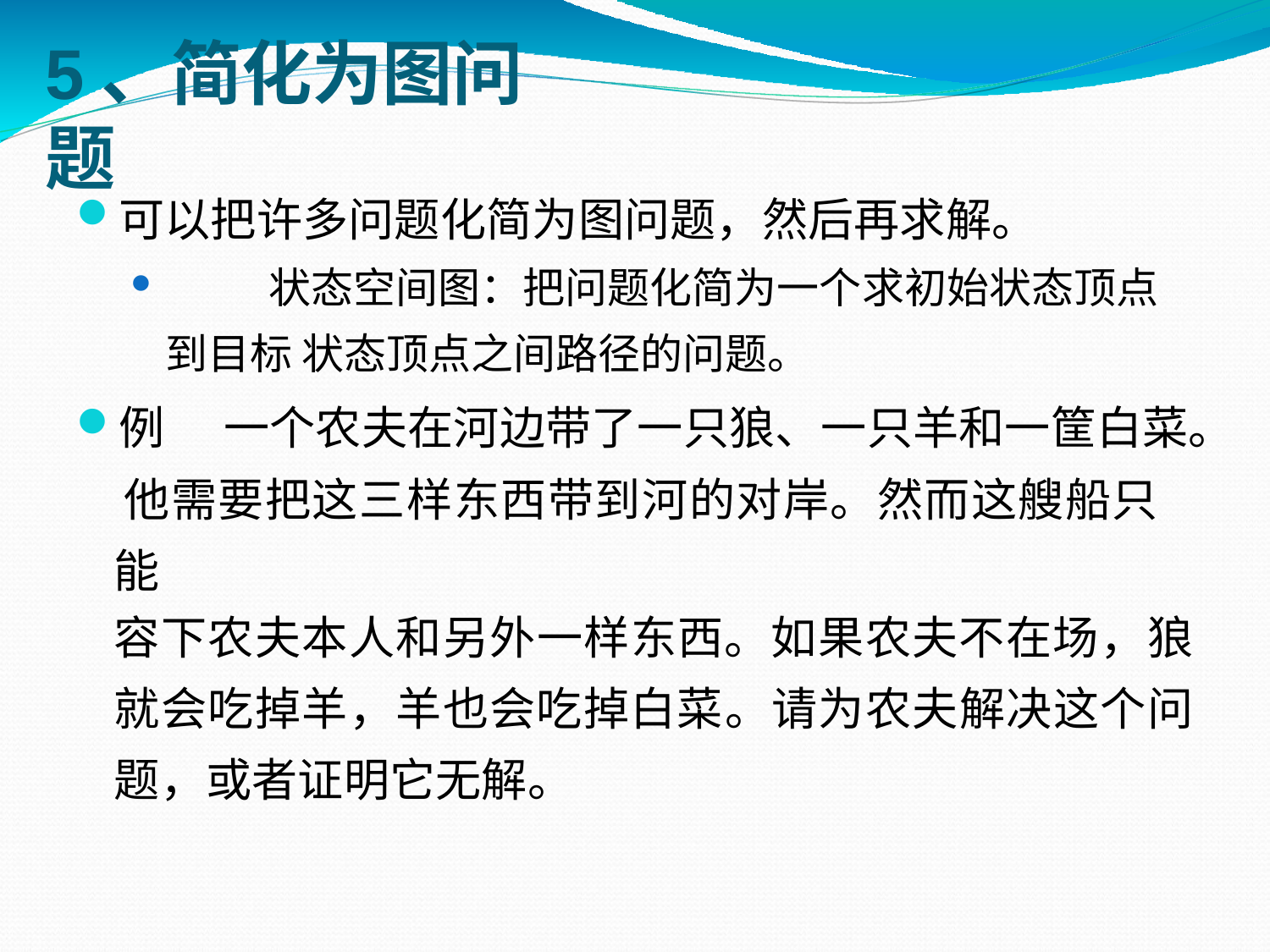

# 5、简化为图问题
可以把许多问题化简为图问题，然后再求解。
	状态空间图：把问题化简为一个求初始状态顶点到目标 状态顶点之间路径的问题。
例	一个农夫在河边带了一只狼、一只羊和一筐白菜。 他需要把这三样东西带到河的对岸。然而这艘船只能
容下农夫本人和另外一样东西。如果农夫不在场，狼
就会吃掉羊，羊也会吃掉白菜。请为农夫解决这个问 题，或者证明它无解。